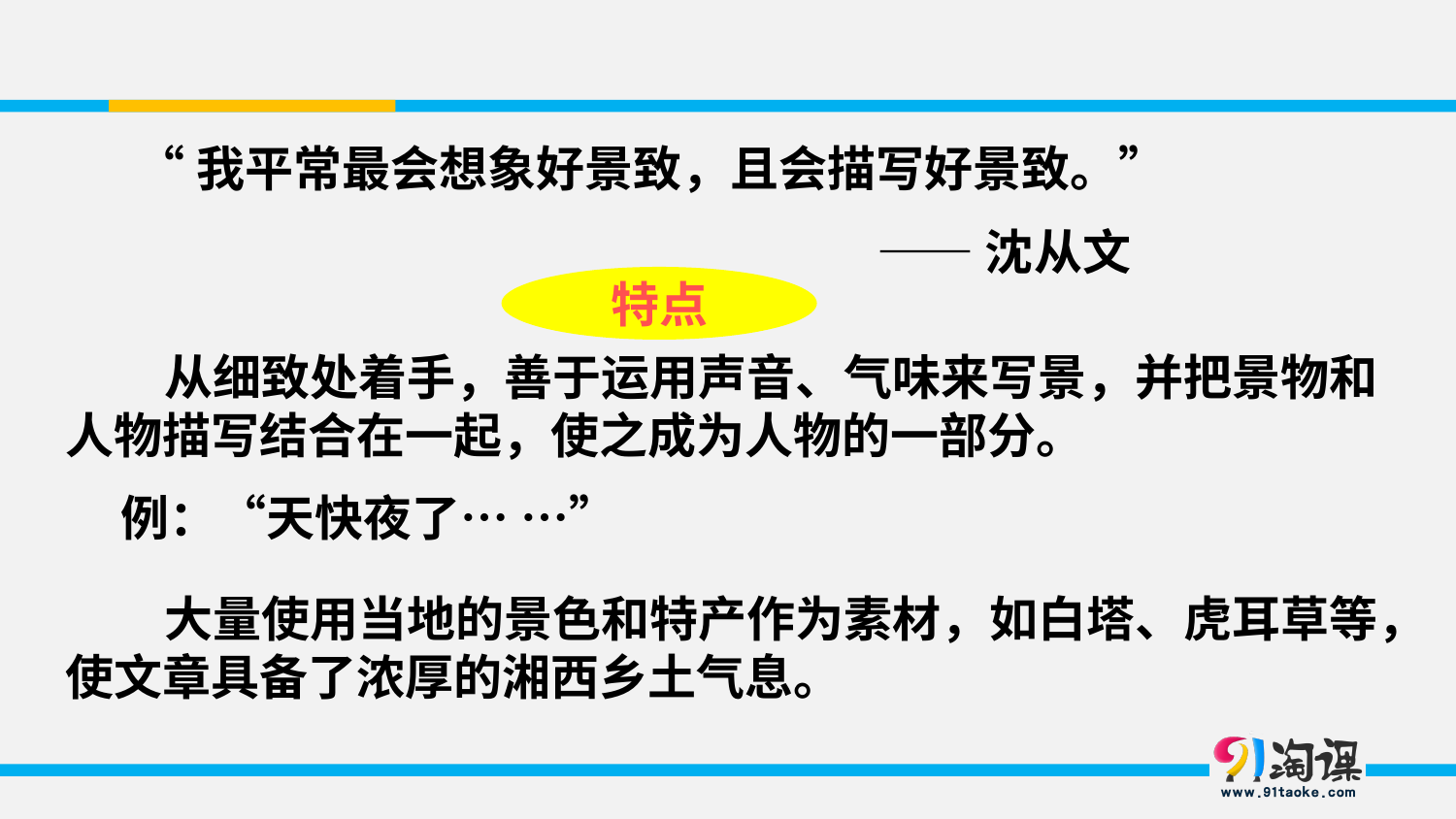

“我平常最会想象好景致，且会描写好景致。”
                                                                     ——沈从文
特点
        从细致处着手，善于运用声音、气味来写景，并把景物和人物描写结合在一起，使之成为人物的一部分。
    例：“天快夜了… …”
        大量使用当地的景色和特产作为素材，如白塔、虎耳草等，使文章具备了浓厚的湘西乡土气息。